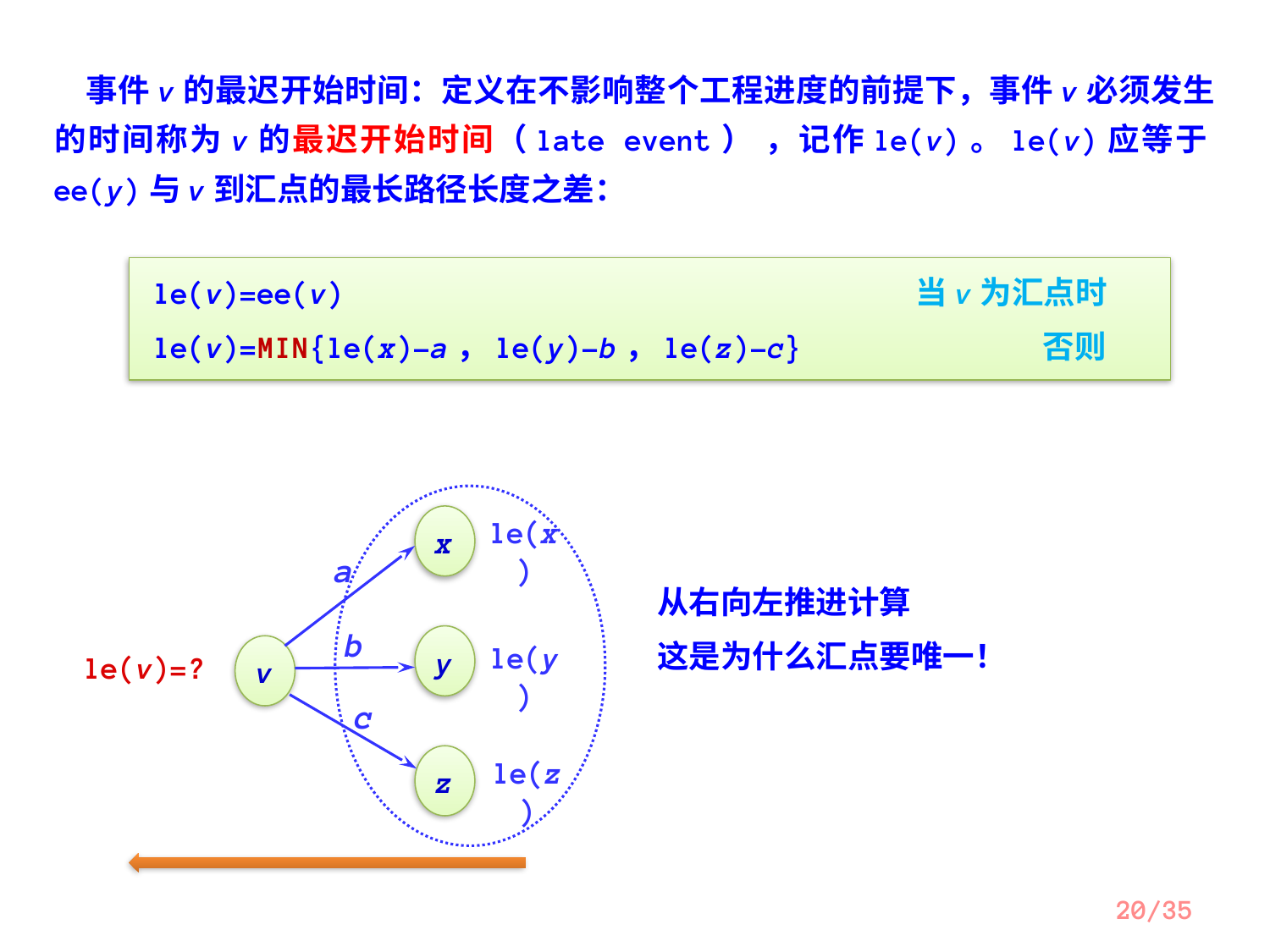

事件v的最迟开始时间：定义在不影响整个工程进度的前提下，事件v必须发生的时间称为v的最迟开始时间（late event） ，记作le(v)。le(v)应等于ee(y)与v到汇点的最长路径长度之差：
le(v)=ee(v)					当v为汇点时
le(v)=MIN{le(x)-a，le(y)-b，le(z)-c}		否则

x
le(x)
a

b
y
le(y)
v
le(v)=?

c

z
le(z)
从右向左推进计算
这是为什么汇点要唯一！

20/35